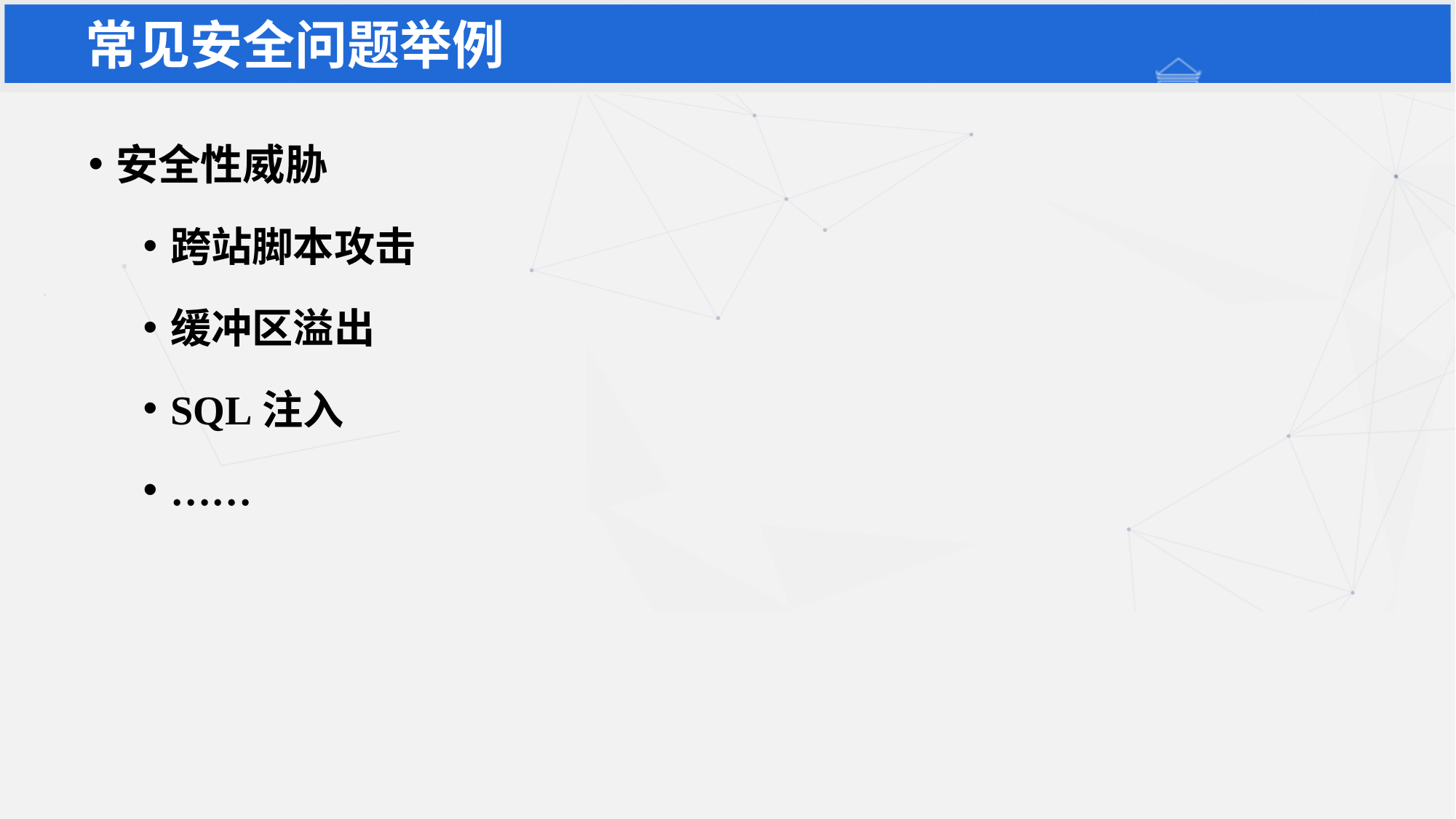

# 常见安全问题举例
安全性威胁
跨站脚本攻击
缓冲区溢出
SQL注入
……